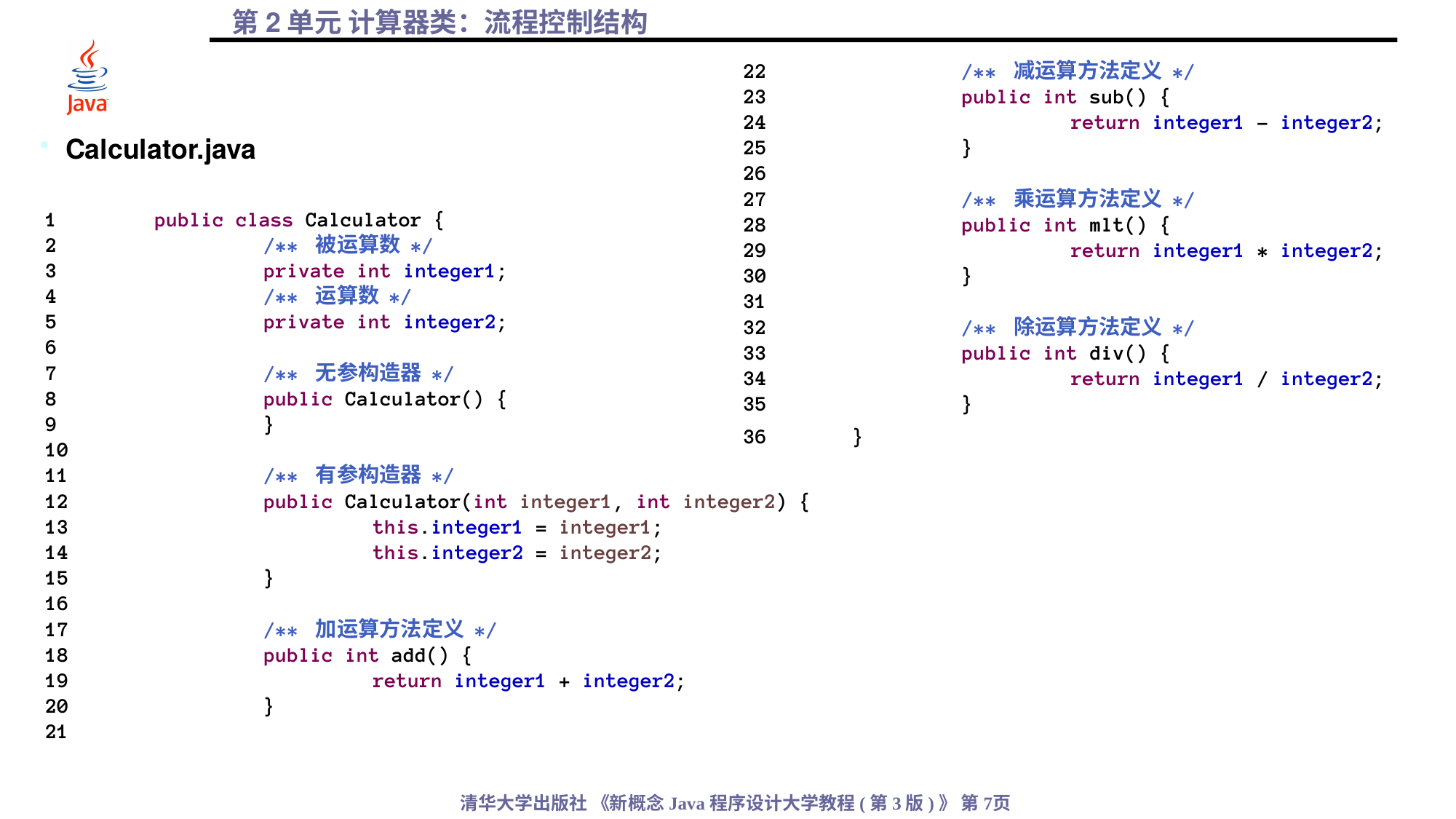

22		/** 减运算方法定义 */
23		public int sub() {
24			return integer1 - integer2;
25		}
26
27		/** 乘运算方法定义 */
28		public int mlt() {
29			return integer1 * integer2;
30		}
31
32		/** 除运算方法定义 */
33		public int div() {
34			return integer1 / integer2;
35		}
36	}
Calculator.java
1	public class Calculator {
2		/** 被运算数 */
3		private int integer1;
4		/** 运算数 */
5		private int integer2;
6
7		/** 无参构造器 */
8		public Calculator() {
9		}
10
11		/** 有参构造器 */
12		public Calculator(int integer1, int integer2) {
13			this.integer1 = integer1;
14			this.integer2 = integer2;
15		}
16
17		/** 加运算方法定义 */
18		public int add() {
19			return integer1 + integer2;
20		}
21